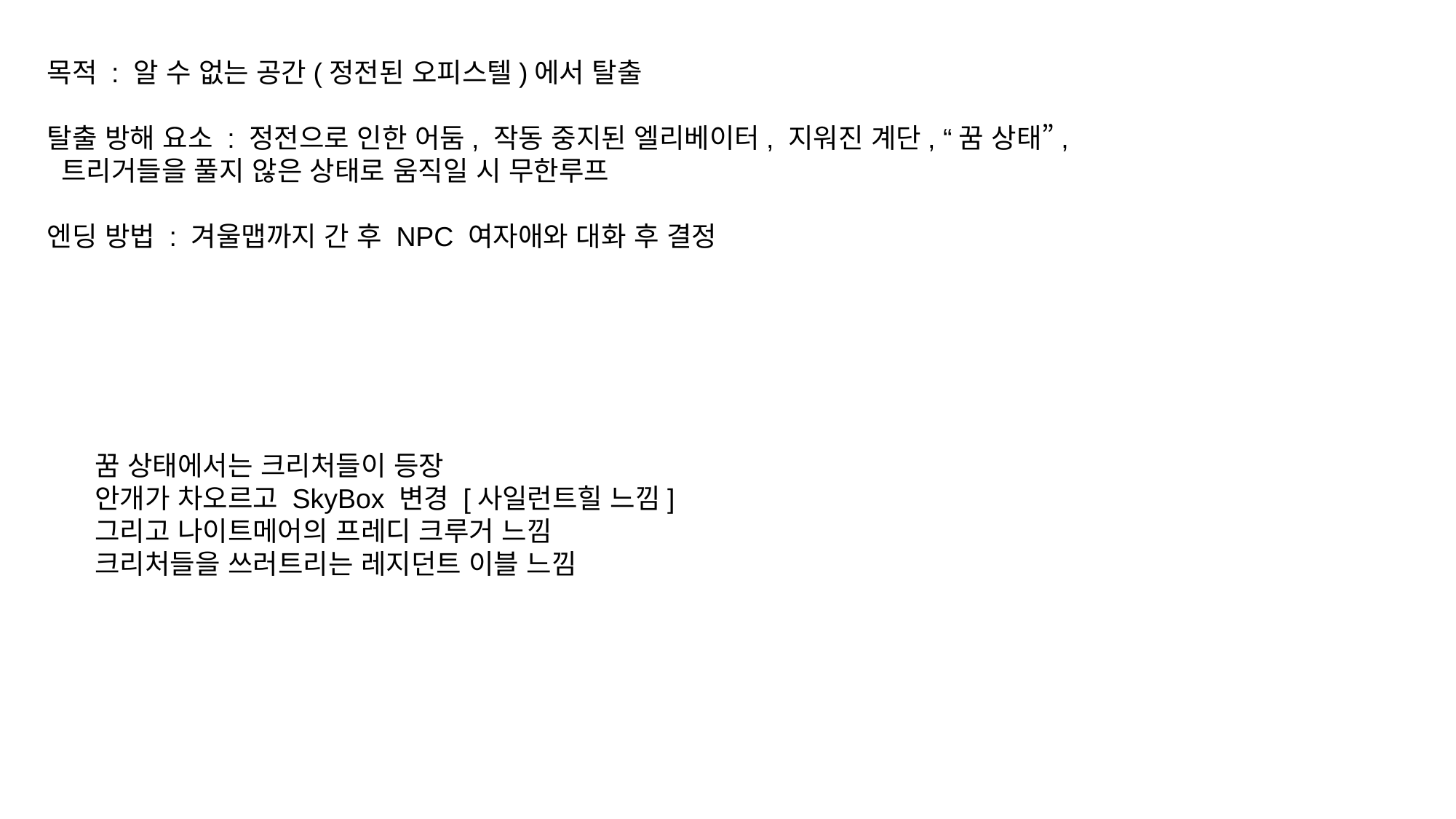

목적 : 알 수 없는 공간(정전된 오피스텔)에서 탈출

탈출 방해 요소 : 정전으로 인한 어둠, 작동 중지된 엘리베이터, 지워진 계단, “꿈 상태”,
 트리거들을 풀지 않은 상태로 움직일 시 무한루프

엔딩 방법 : 겨울맵까지 간 후 NPC 여자애와 대화 후 결정
꿈 상태에서는 크리처들이 등장
안개가 차오르고 SkyBox 변경 [사일런트힐 느낌]
그리고 나이트메어의 프레디 크루거 느낌
크리처들을 쓰러트리는 레지던트 이블 느낌